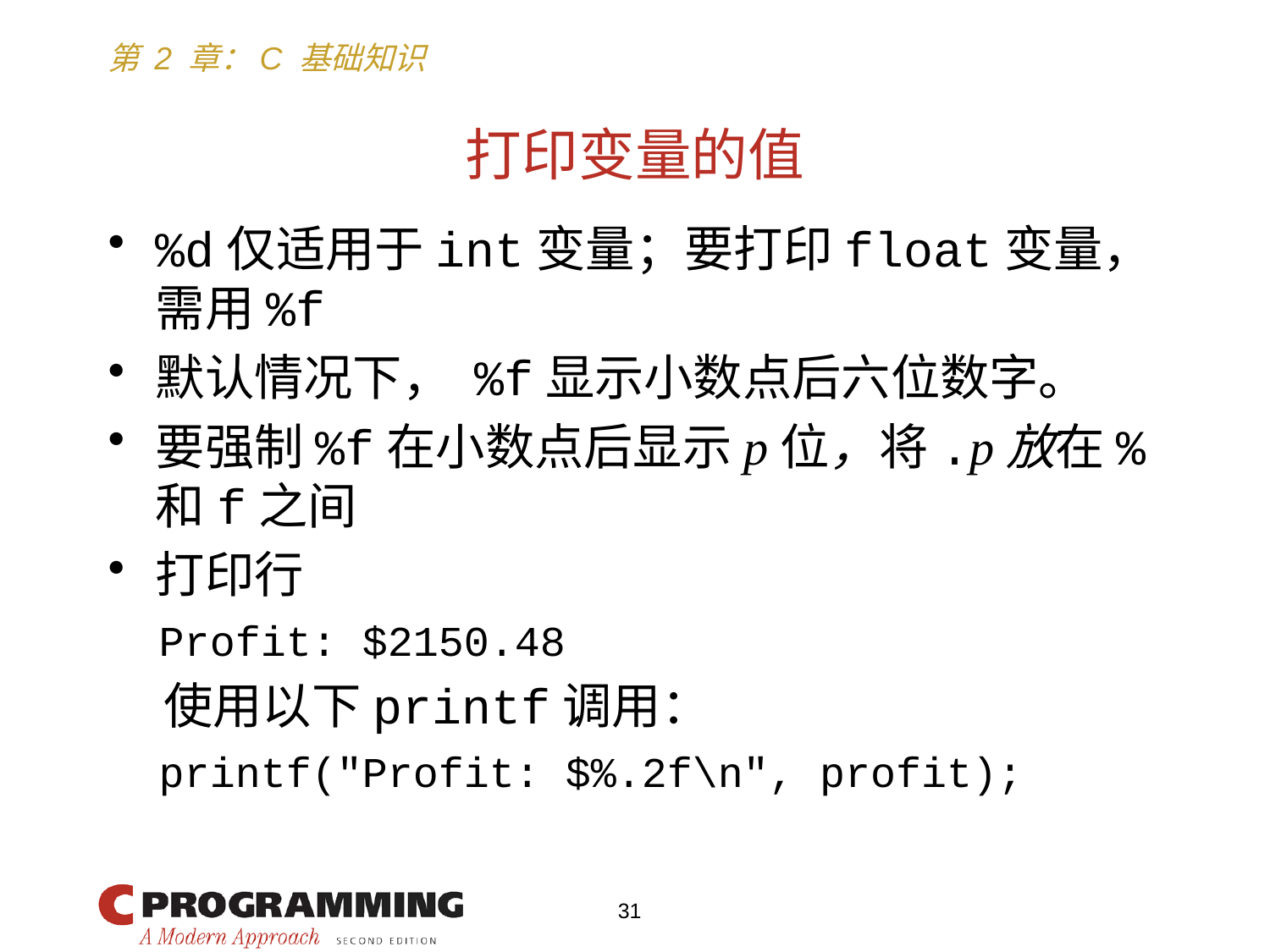

# 打印变量的值
%d仅适用于int变量；要打印float变量，需用%f
默认情况下， %f显示小数点后六位数字。
要强制%f在小数点后显示p位，将.p放在%和f之间
打印行
  Profit: $2150.48
    使用以下printf调用：
  printf("Profit: $%.2f\n", profit);
31